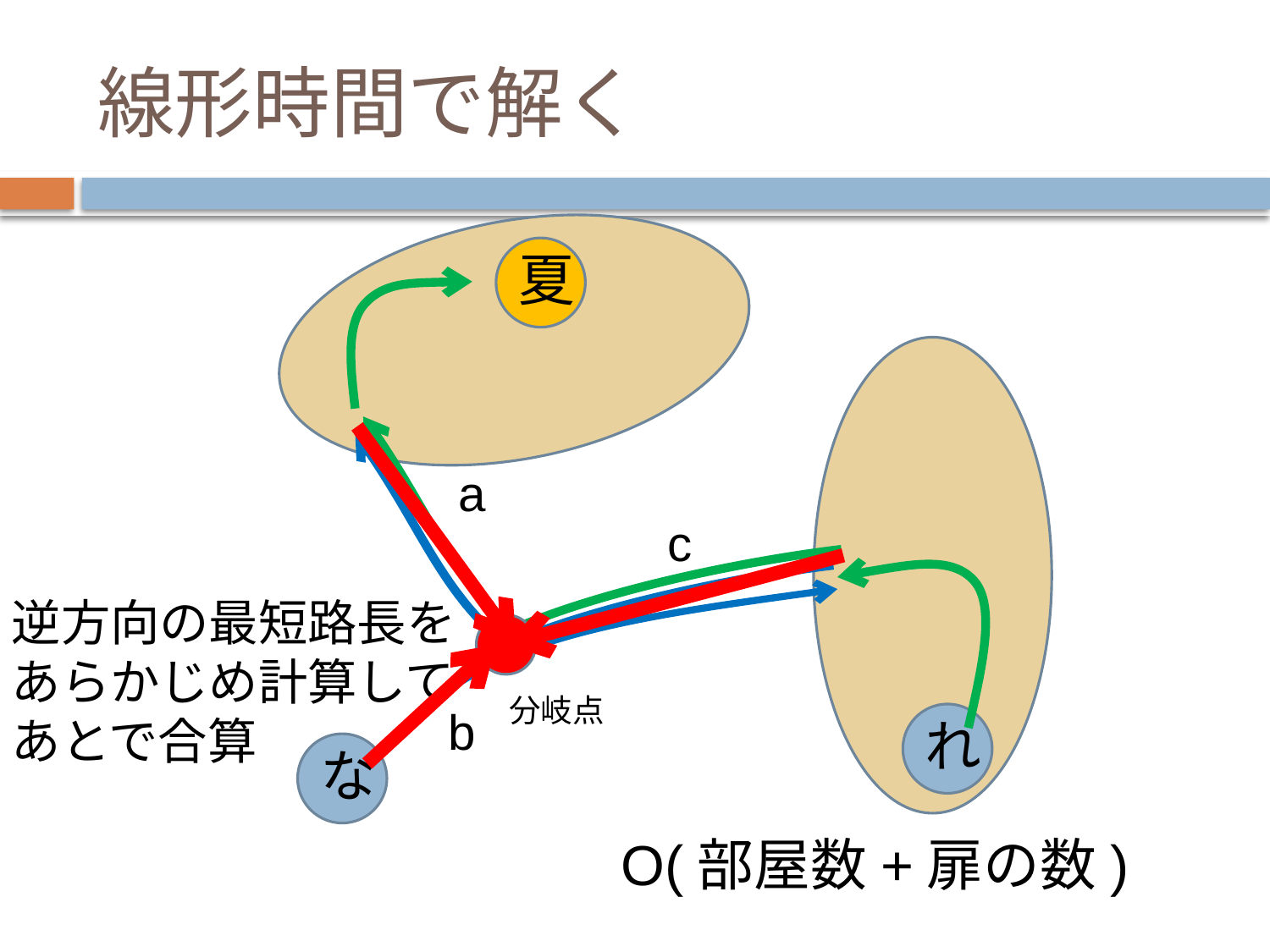

# 線形時間で解く

夏

a
c

逆方向の最短路長を
あらかじめ計算して
あとで合算

分岐点
b

れ

な
O(部屋数+扉の数)